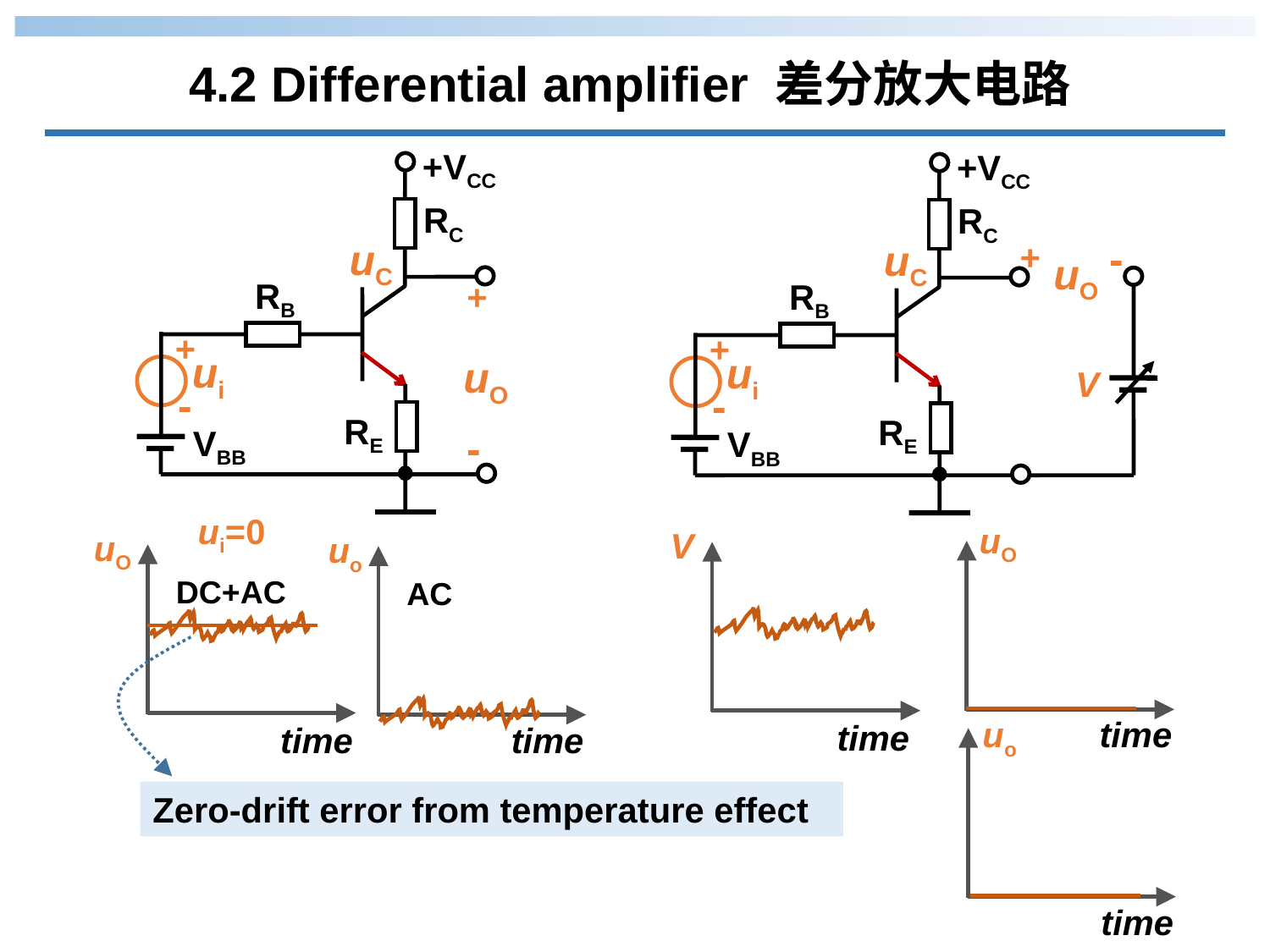

4.2 Differential amplifier 差分放大电路

+VCC

RC

RB

+
ui
uO

-
+
-

RE
VBB

+VCC

RC

RB

uO
+
ui

-
-
+

RE
VBB

V

uC
uC
ui=0
uO
time
V

time
uO
DC+AC
uo
AC

time

uo
time
time
Zero-drift error from temperature effect